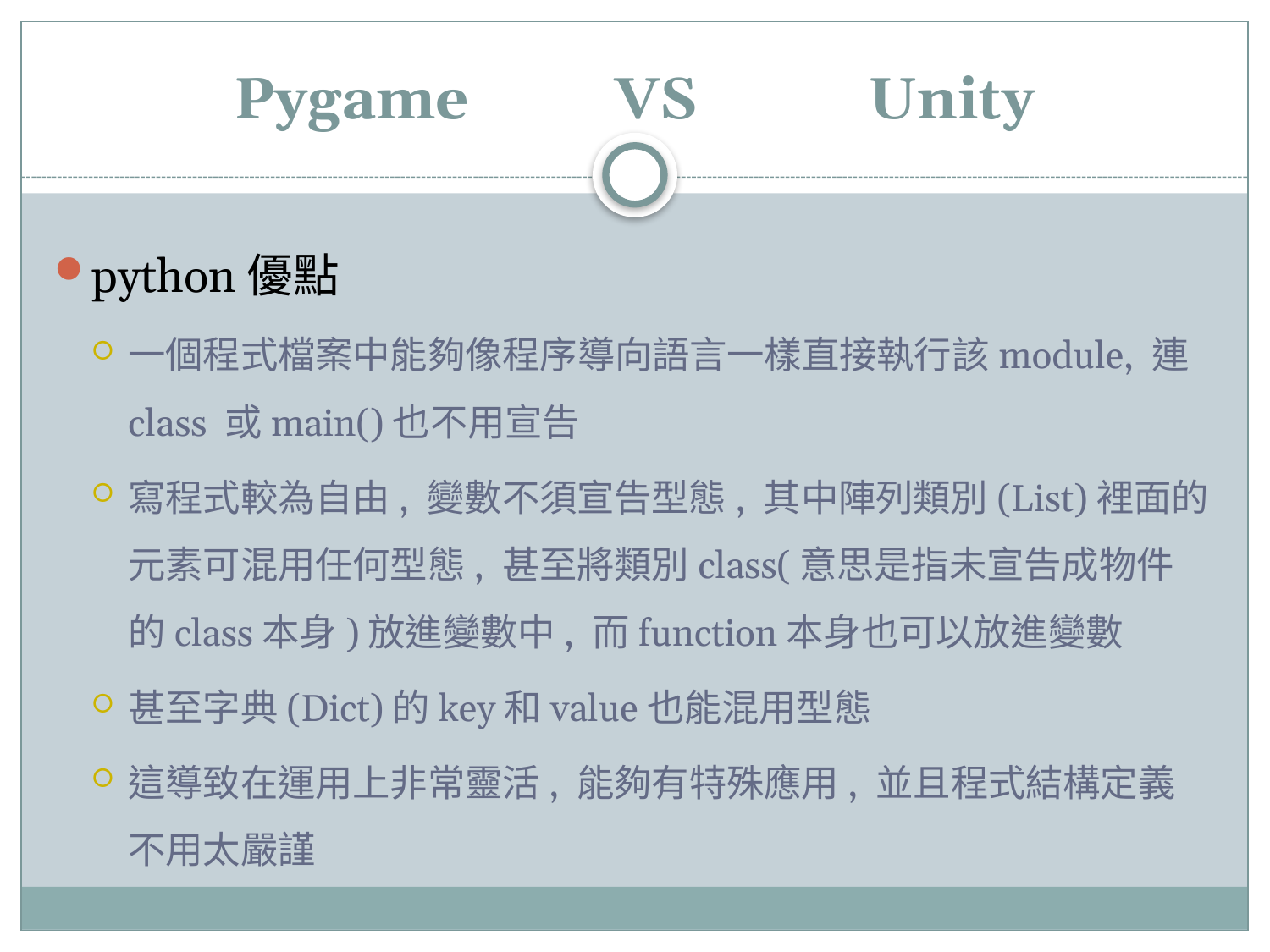

# Pygame		VS		Unity
python優點
一個程式檔案中能夠像程序導向語言一樣直接執行該module, 連class 或main()也不用宣告
寫程式較為自由, 變數不須宣告型態, 其中陣列類別(List)裡面的元素可混用任何型態, 甚至將類別class(意思是指未宣告成物件的class本身)放進變數中, 而function本身也可以放進變數
甚至字典(Dict)的key和value也能混用型態
這導致在運用上非常靈活, 能夠有特殊應用, 並且程式結構定義不用太嚴謹